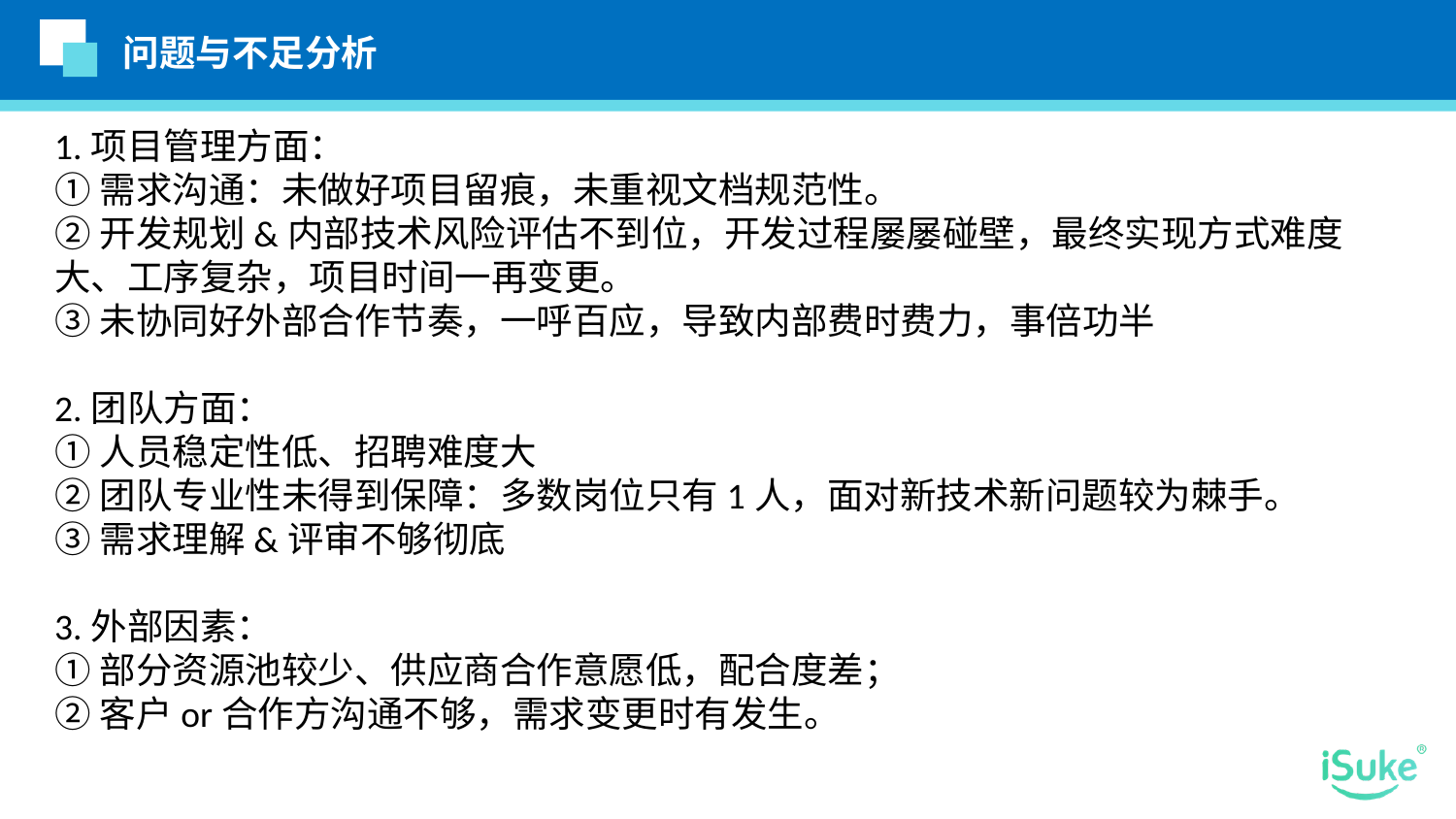

问题与不足分析

1.项目管理方面：
①需求沟通：未做好项目留痕，未重视文档规范性。
②开发规划&内部技术风险评估不到位，开发过程屡屡碰壁，最终实现方式难度大、工序复杂，项目时间一再变更。
③未协同好外部合作节奏，一呼百应，导致内部费时费力，事倍功半

2.团队方面：
①人员稳定性低、招聘难度大
②团队专业性未得到保障：多数岗位只有1人，面对新技术新问题较为棘手。
③需求理解&评审不够彻底

3.外部因素：
①部分资源池较少、供应商合作意愿低，配合度差；
②客户or合作方沟通不够，需求变更时有发生。